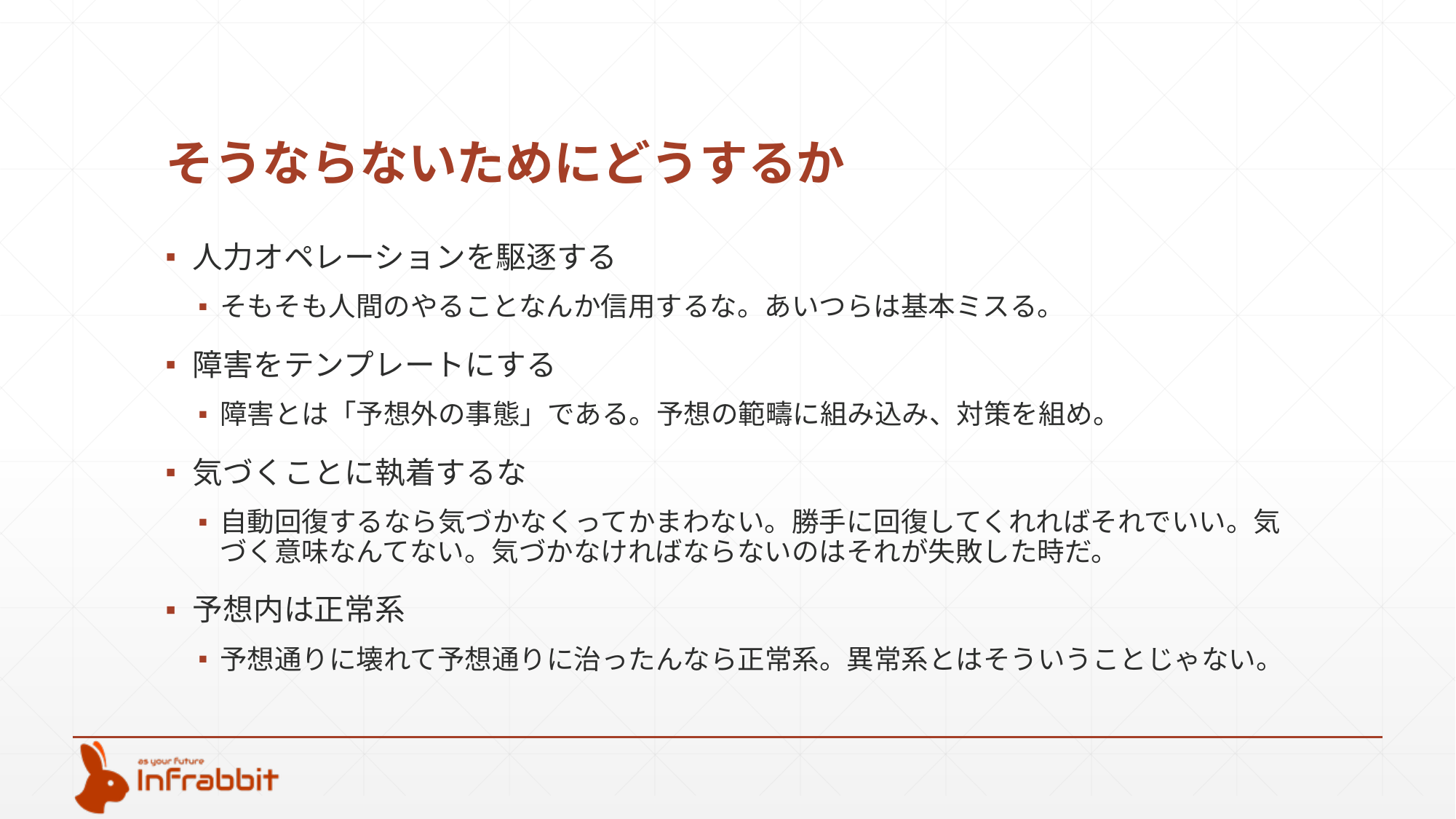

# そうならないためにどうするか
人力オペレーションを駆逐する
そもそも人間のやることなんか信用するな。あいつらは基本ミスる。
障害をテンプレートにする
障害とは「予想外の事態」である。予想の範疇に組み込み、対策を組め。
気づくことに執着するな
自動回復するなら気づかなくってかまわない。勝手に回復してくれればそれでいい。気づく意味なんてない。気づかなければならないのはそれが失敗した時だ。
予想内は正常系
予想通りに壊れて予想通りに治ったんなら正常系。異常系とはそういうことじゃない。